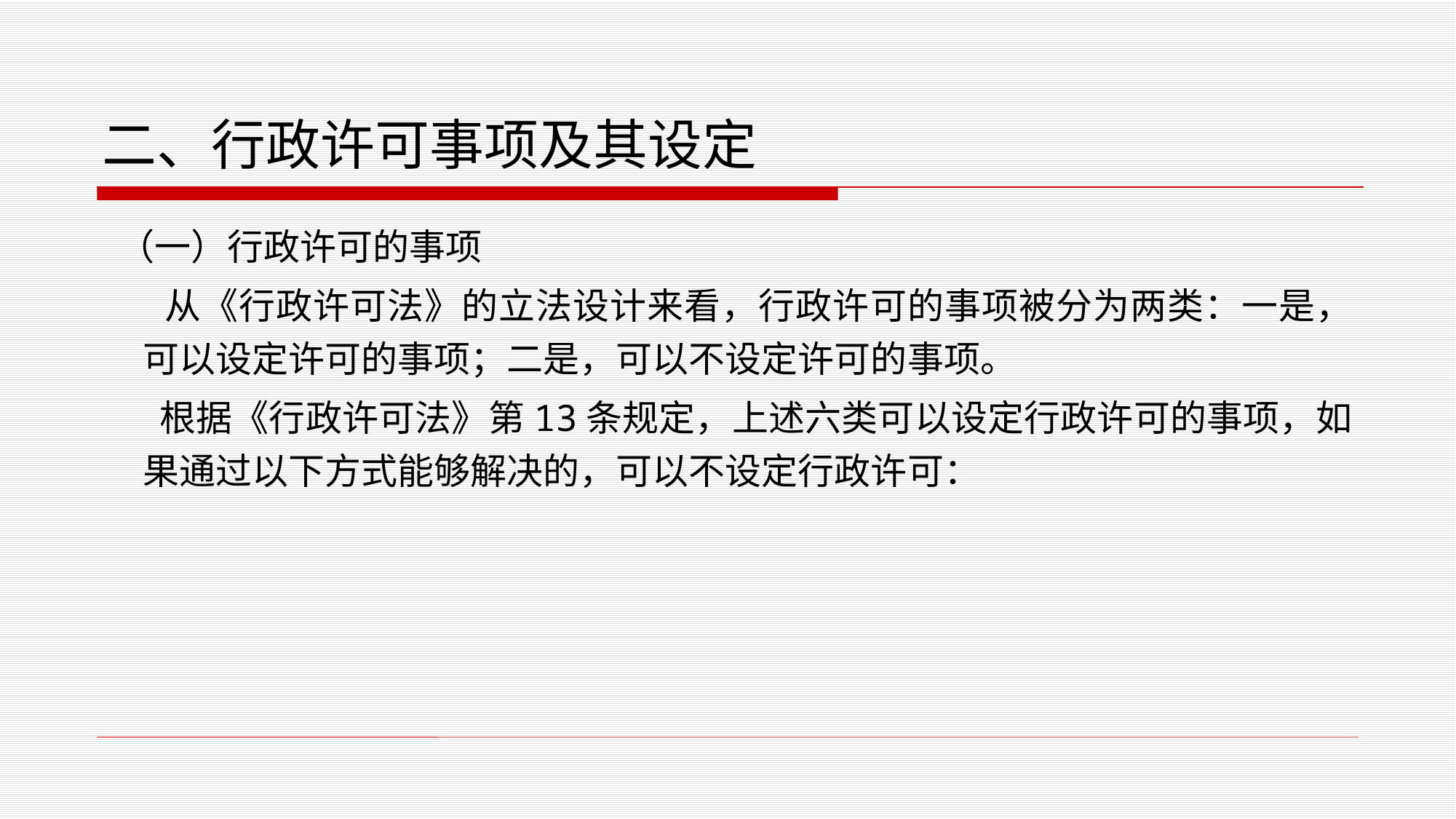

# 二、行政许可事项及其设定
 （一）行政许可的事项
      从《行政许可法》的立法设计来看，行政许可的事项被分为两类：一是，可以设定许可的事项；二是，可以不设定许可的事项。
      根据《行政许可法》第13条规定，上述六类可以设定行政许可的事项，如果通过以下方式能够解决的，可以不设定行政许可：